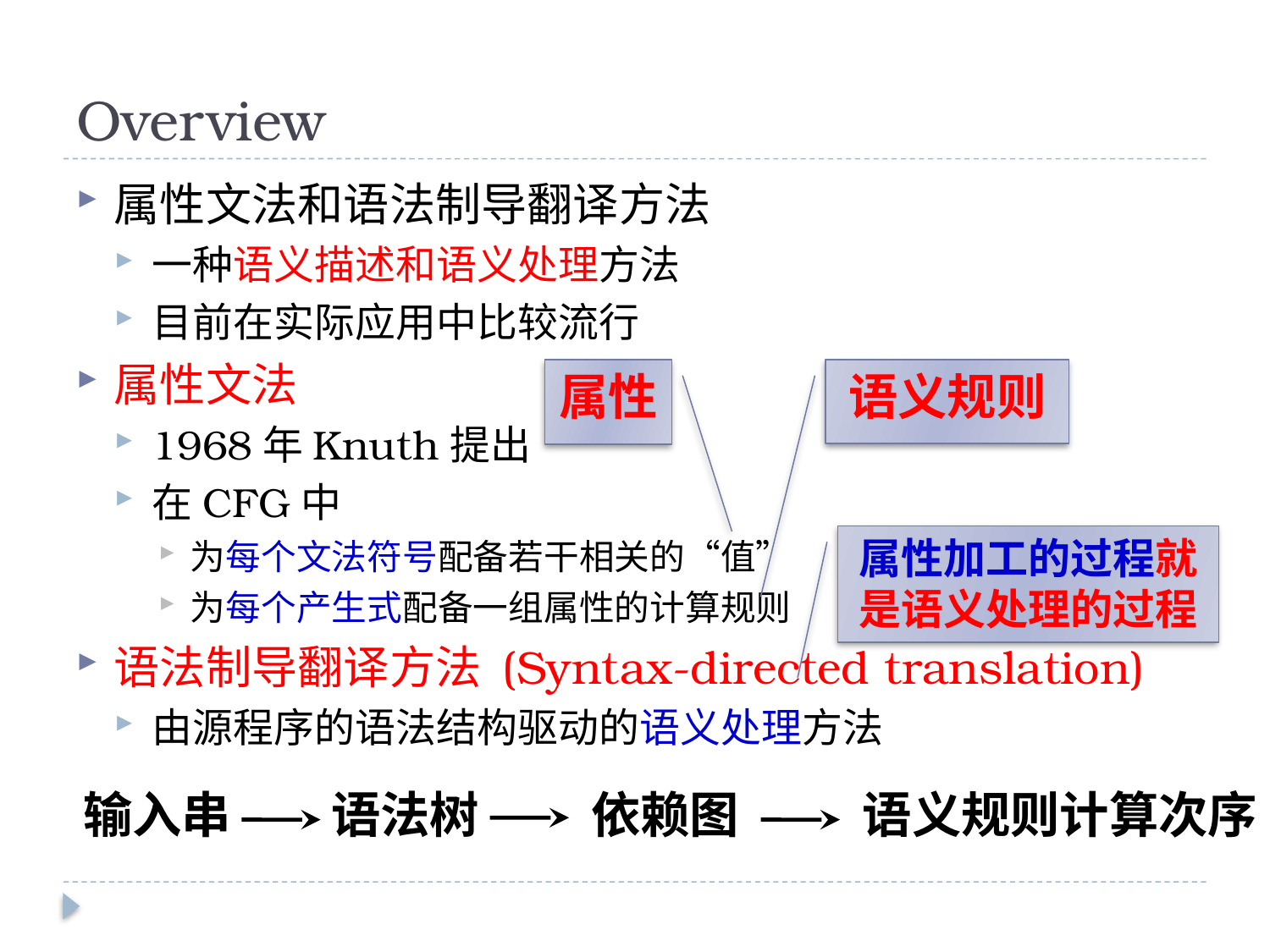

# Overview
属性文法和语法制导翻译方法
一种语义描述和语义处理方法
目前在实际应用中比较流行
属性文法
1968年Knuth提出
在CFG中
为每个文法符号配备若干相关的“值”
为每个产生式配备一组属性的计算规则
语法制导翻译方法 (Syntax-directed translation)
由源程序的语法结构驱动的语义处理方法

属性
语义规则
属性加工的过程就是语义处理的过程
输入串
语法树
依赖图
语义规则计算次序

5